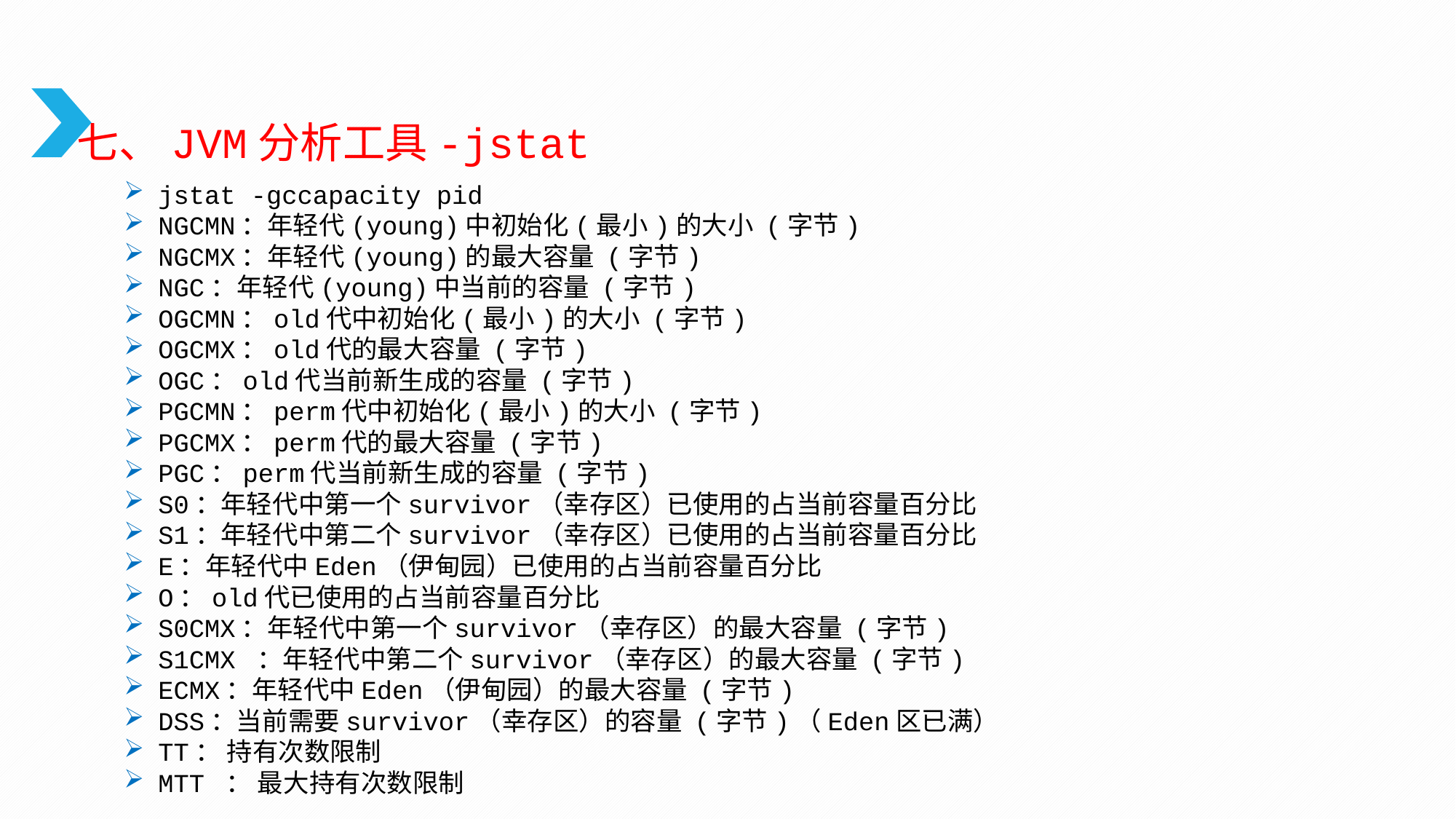

七、JVM分析工具-jstat
jstat -gccapacity pid
NGCMN：年轻代(young)中初始化(最小)的大小 (字节)
NGCMX：年轻代(young)的最大容量 (字节)
NGC：年轻代(young)中当前的容量 (字节)
OGCMN：old代中初始化(最小)的大小 (字节)
OGCMX：old代的最大容量 (字节)
OGC：old代当前新生成的容量 (字节)
PGCMN：perm代中初始化(最小)的大小 (字节)
PGCMX：perm代的最大容量 (字节)
PGC：perm代当前新生成的容量 (字节)
S0：年轻代中第一个survivor（幸存区）已使用的占当前容量百分比
S1：年轻代中第二个survivor（幸存区）已使用的占当前容量百分比
E：年轻代中Eden（伊甸园）已使用的占当前容量百分比
O：old代已使用的占当前容量百分比
S0CMX：年轻代中第一个survivor（幸存区）的最大容量 (字节)
S1CMX ：年轻代中第二个survivor（幸存区）的最大容量 (字节)
ECMX：年轻代中Eden（伊甸园）的最大容量 (字节)
DSS：当前需要survivor（幸存区）的容量 (字节)（Eden区已满）
TT： 持有次数限制
MTT ： 最大持有次数限制